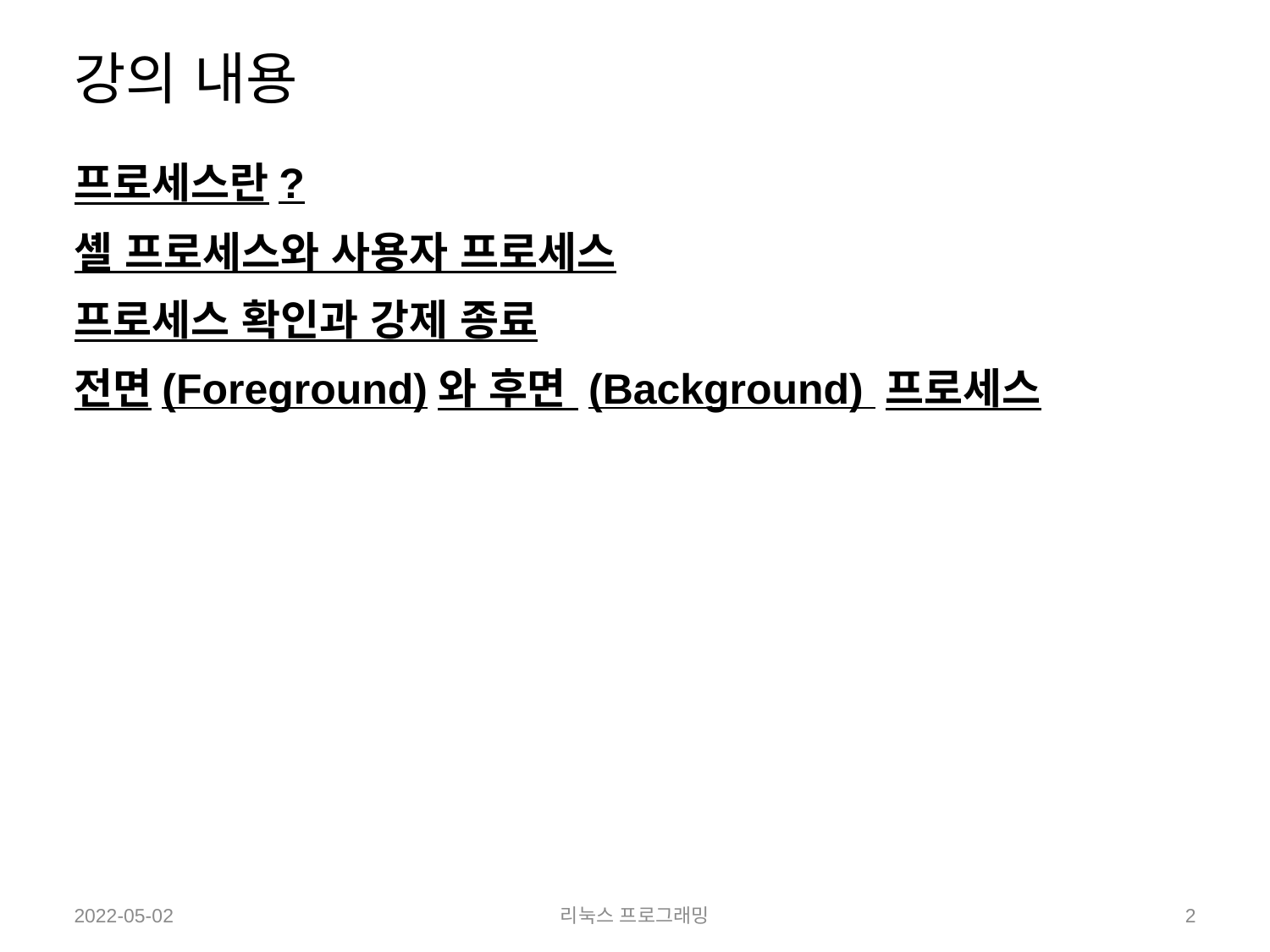

# 강의 내용
프로세스란?
셸 프로세스와 사용자 프로세스
프로세스 확인과 강제 종료
전면(Foreground)와 후면 (Background) 프로세스
2022-05-02
리눅스 프로그래밍
2